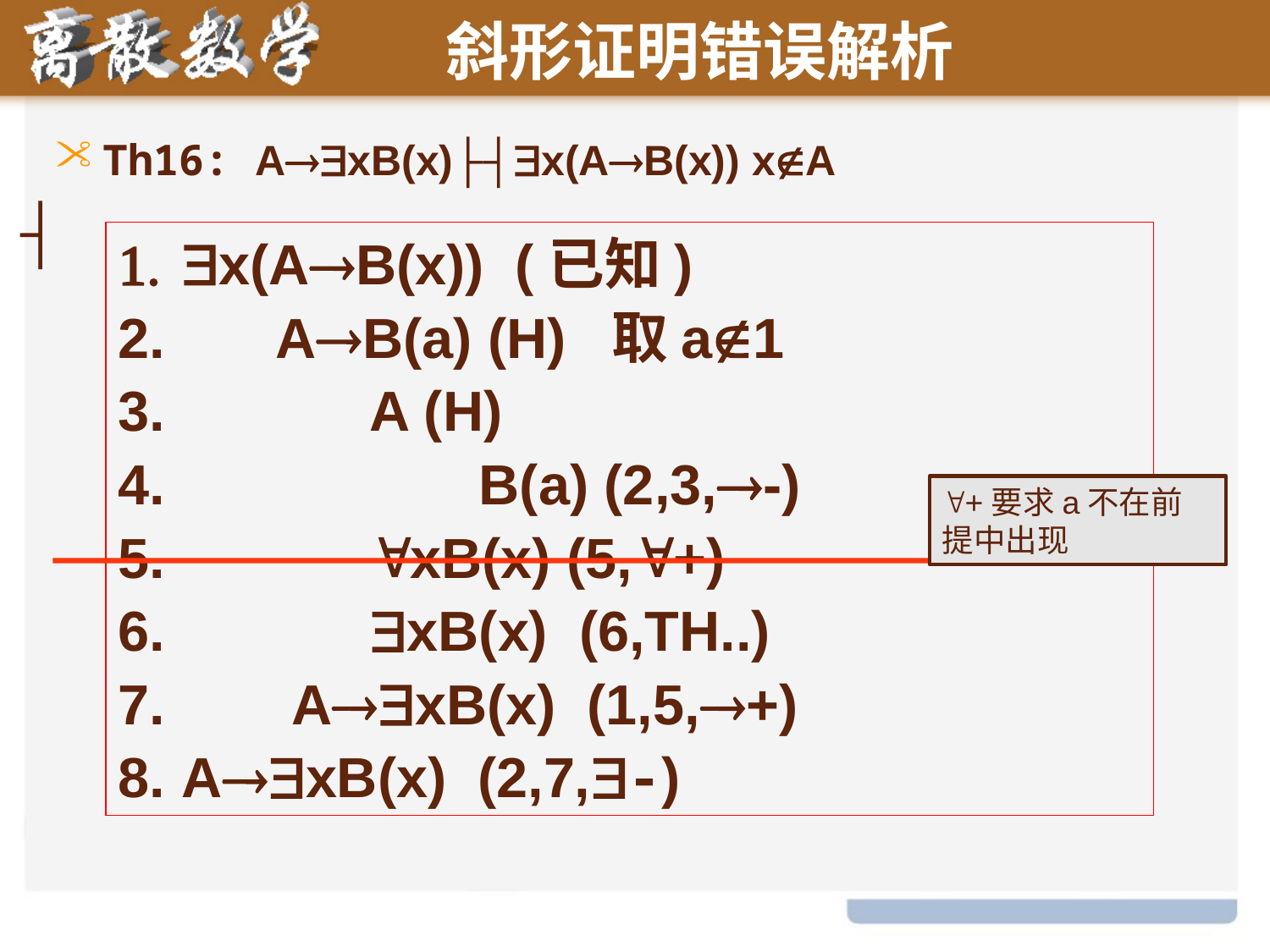

# 斜形证明错误解析
Th16: A→∃xB(x)├┤∃x(A→B(x)) x∉A
┤
∃x(A→B(x))  (已知)
      A→B(a) (H)  取a∉1
            A (H)
            B(a) (2,3,→-)
            ∀xB(x) (5,∀+)
            ∃xB(x)  (6,TH..)
       A→∃xB(x)  (1,5,→+)
A→∃xB(x)  (2,7,∃-)
∀+要求a不在前提中出现